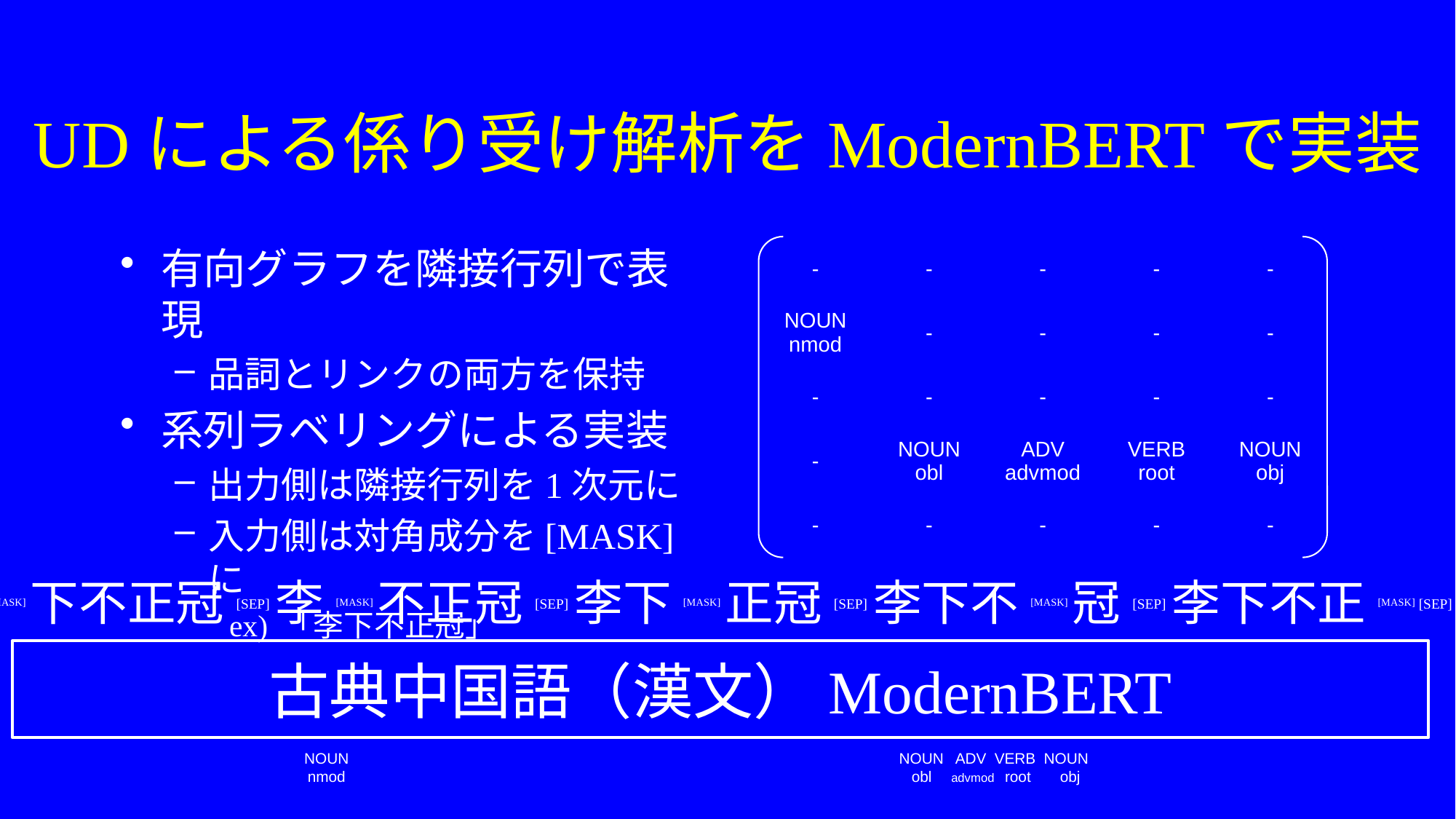

# UDによる係り受け解析をModernBERTで実装

| - | - | - | - | - |
| --- | --- | --- | --- | --- |
| NOUN nmod | - | - | - | - |
| - | - | - | - | - |
| - | NOUN obl | ADV advmod | VERB root | NOUN obj |
| - | - | - | - | - |
有向グラフを隣接行列で表現
品詞とリンクの両方を保持
系列ラベリングによる実装
出力側は隣接行列を1次元に
入力側は対角成分を[MASK]に
ex) 「李下不正冠」
[MASK]下不正冠[SEP]李[MASK]不正冠[SEP]李下[MASK]正冠[SEP]李下不[MASK]冠[SEP]李下不正[MASK] [SEP]
古典中国語（漢文）ModernBERT
NOUN
nmod
NOUN   ADV  VERB  NOUN
   obl     advmod   root       obj